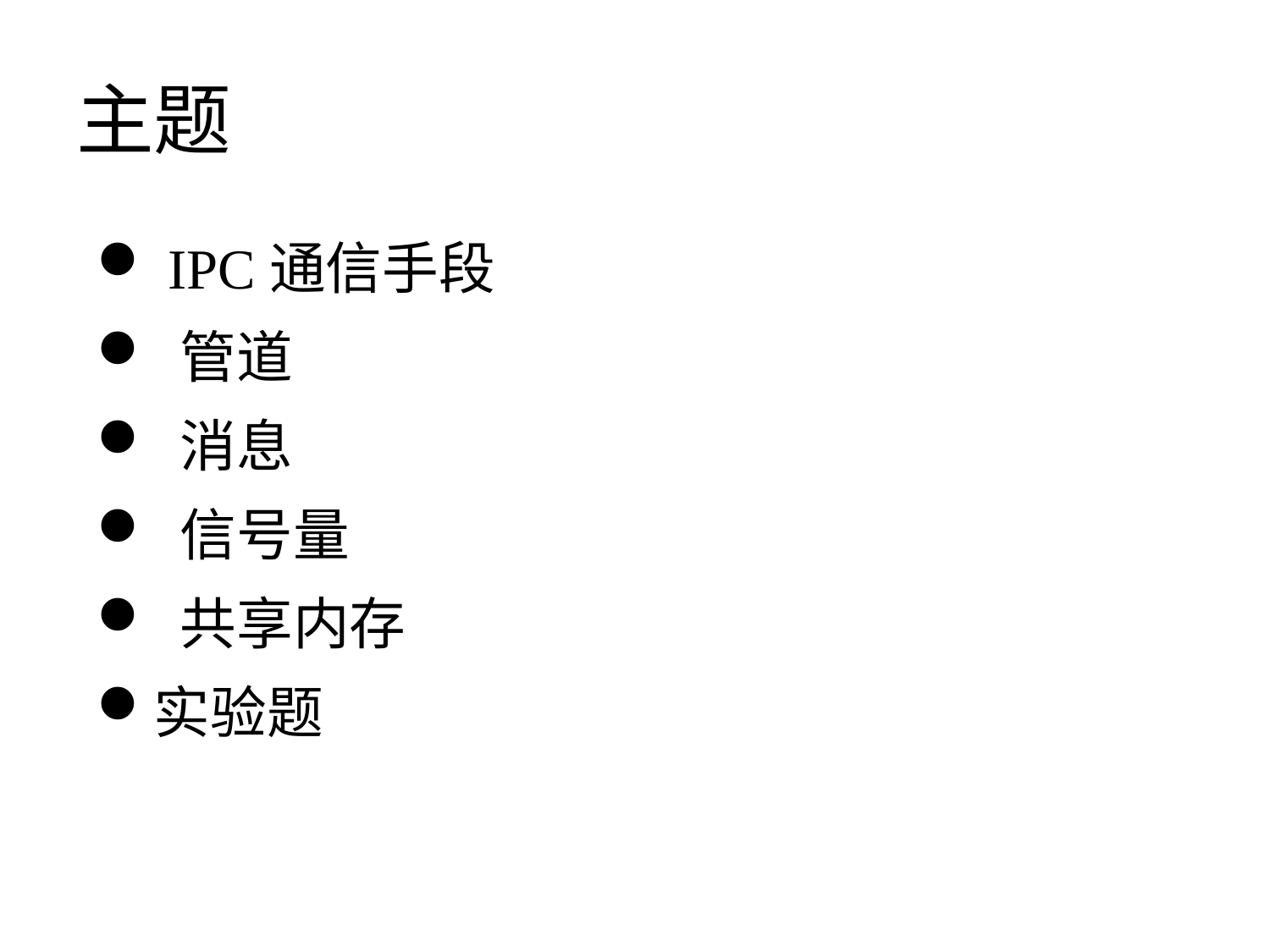

# 主题
 IPC通信手段
 管道
 消息
 信号量
 共享内存
实验题